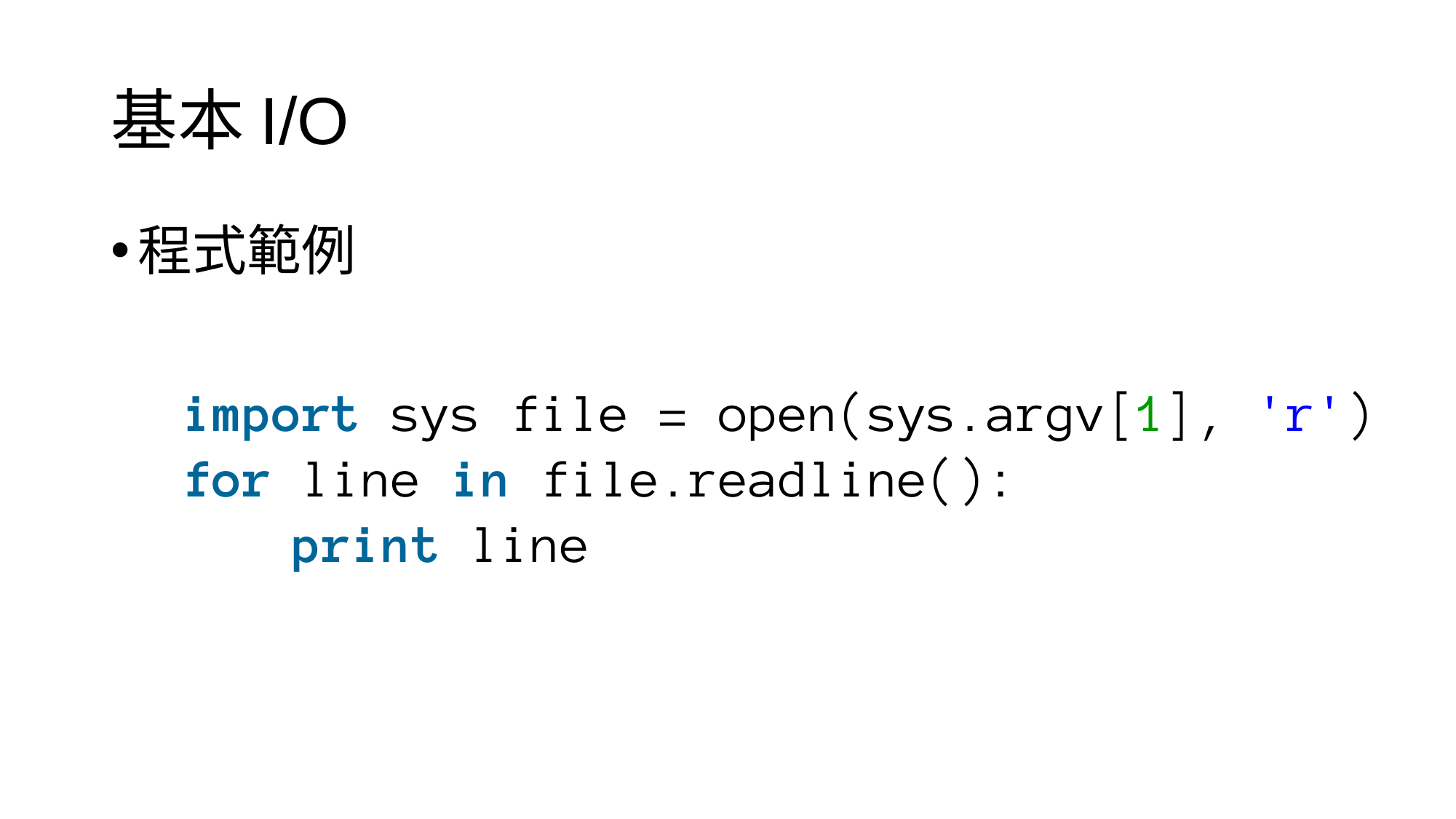

# 基本I/O
程式範例
import sys file = open(sys.argv[1], 'r')
for line in file.readline():
	print line